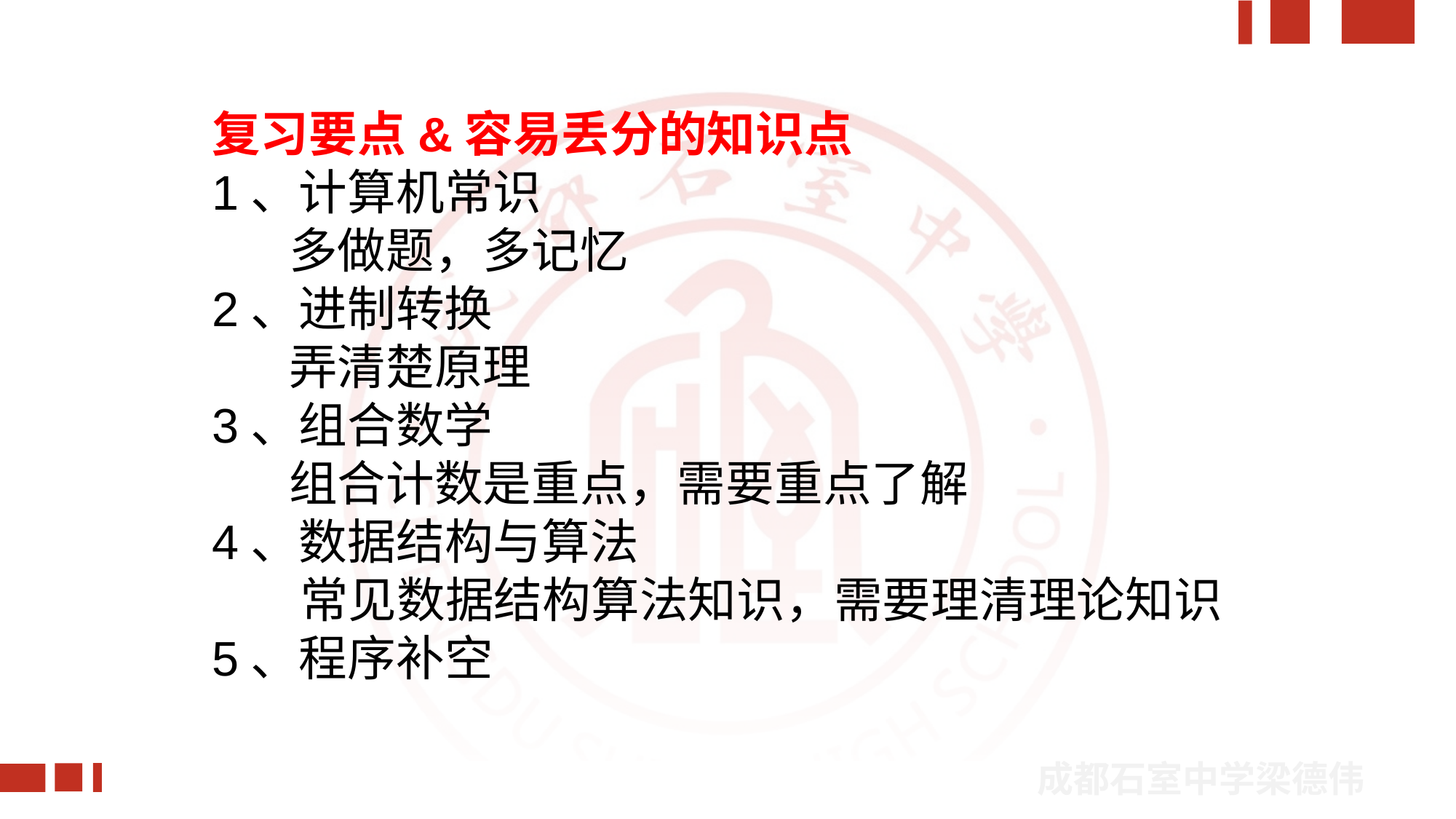

复习要点&容易丢分的知识点
1、计算机常识
      多做题，多记忆
2、进制转换
      弄清楚原理
3、组合数学
      组合计数是重点，需要重点了解
4、数据结构与算法
       常见数据结构算法知识，需要理清理论知识
5、程序补空